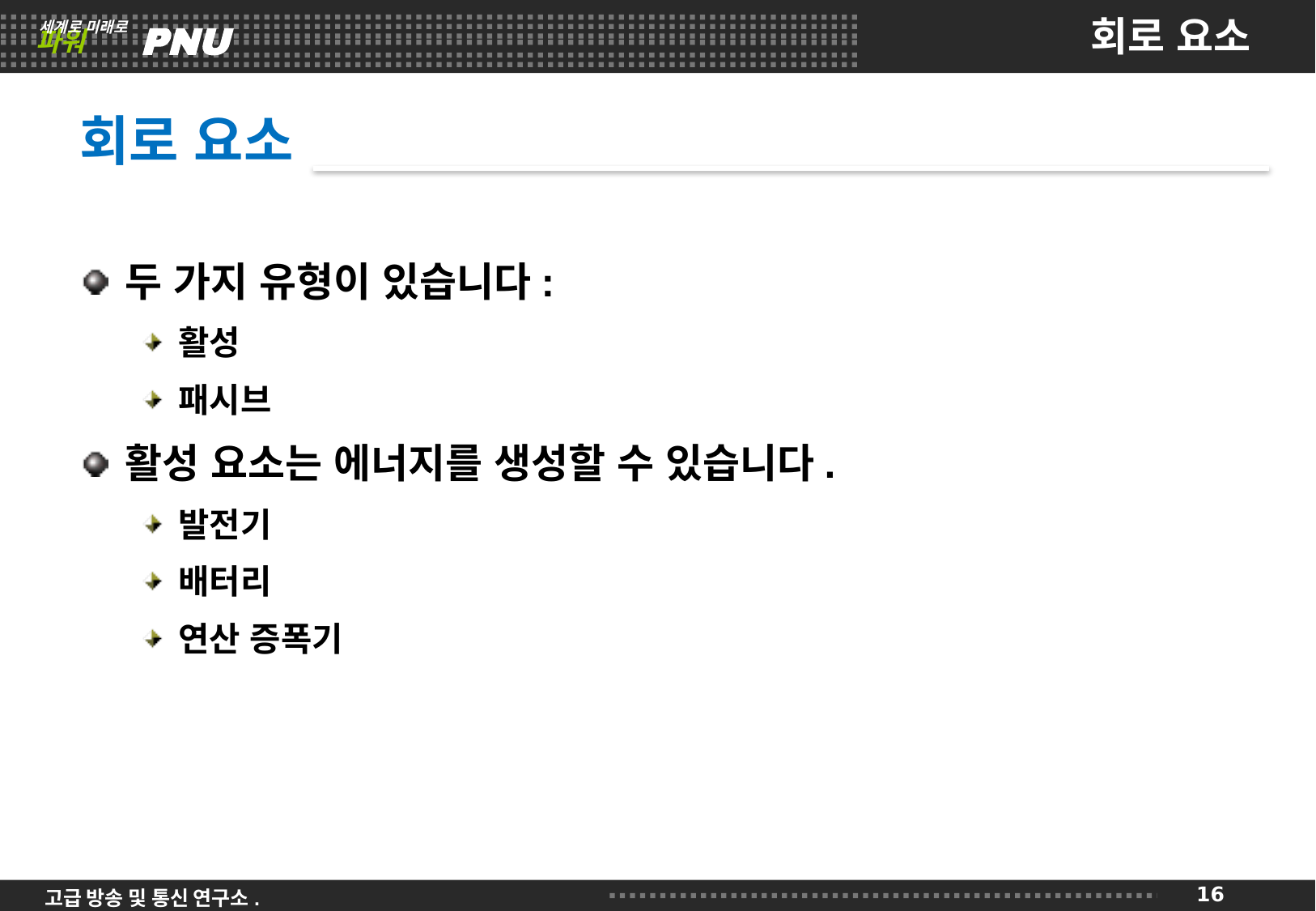

# 회로 요소
회로 요소

두 가지 유형이 있습니다:
활성
패시브
활성 요소는 에너지를 생성할 수 있습니다.
발전기
배터리
연산 증폭기